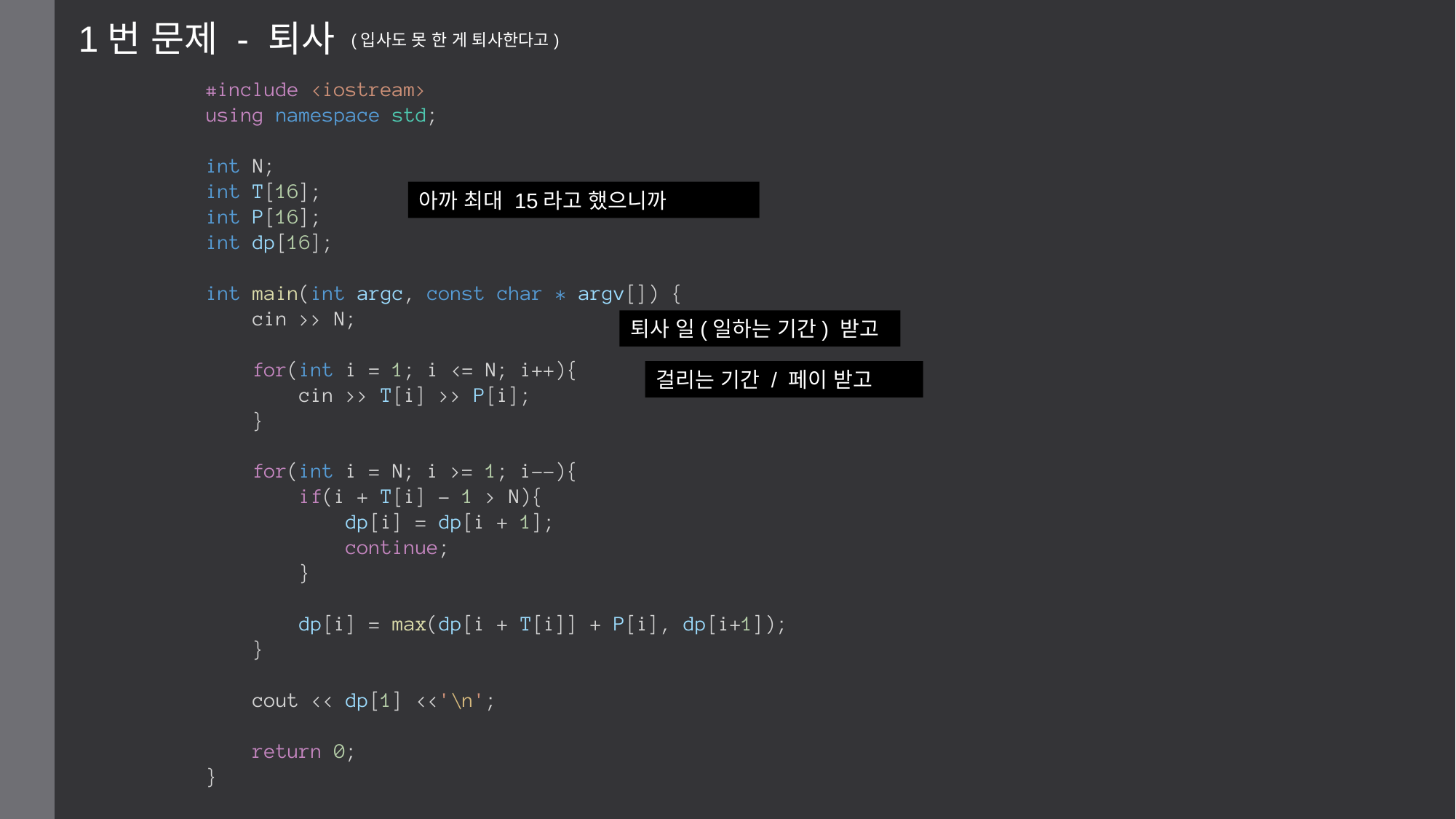

1번 문제 - 퇴사
(입사도 못 한 게 퇴사한다고)
#include <iostream>
using namespace std;

int N;
int T[16];
int P[16];
int dp[16];

int main(int argc, const char * argv[]) {
    cin >> N;

    for(int i = 1; i <= N; i++){
        cin >> T[i] >> P[i];
    }

    for(int i = N; i >= 1; i--){
        if(i + T[i] - 1 > N){
            dp[i] = dp[i + 1];
            continue;
        }

        dp[i] = max(dp[i + T[i]] + P[i], dp[i+1]);
    }

    cout << dp[1] <<'\n';

    return 0;
}
아까 최대 15라고 했으니까
퇴사 일(일하는 기간) 받고
걸리는 기간 / 페이 받고